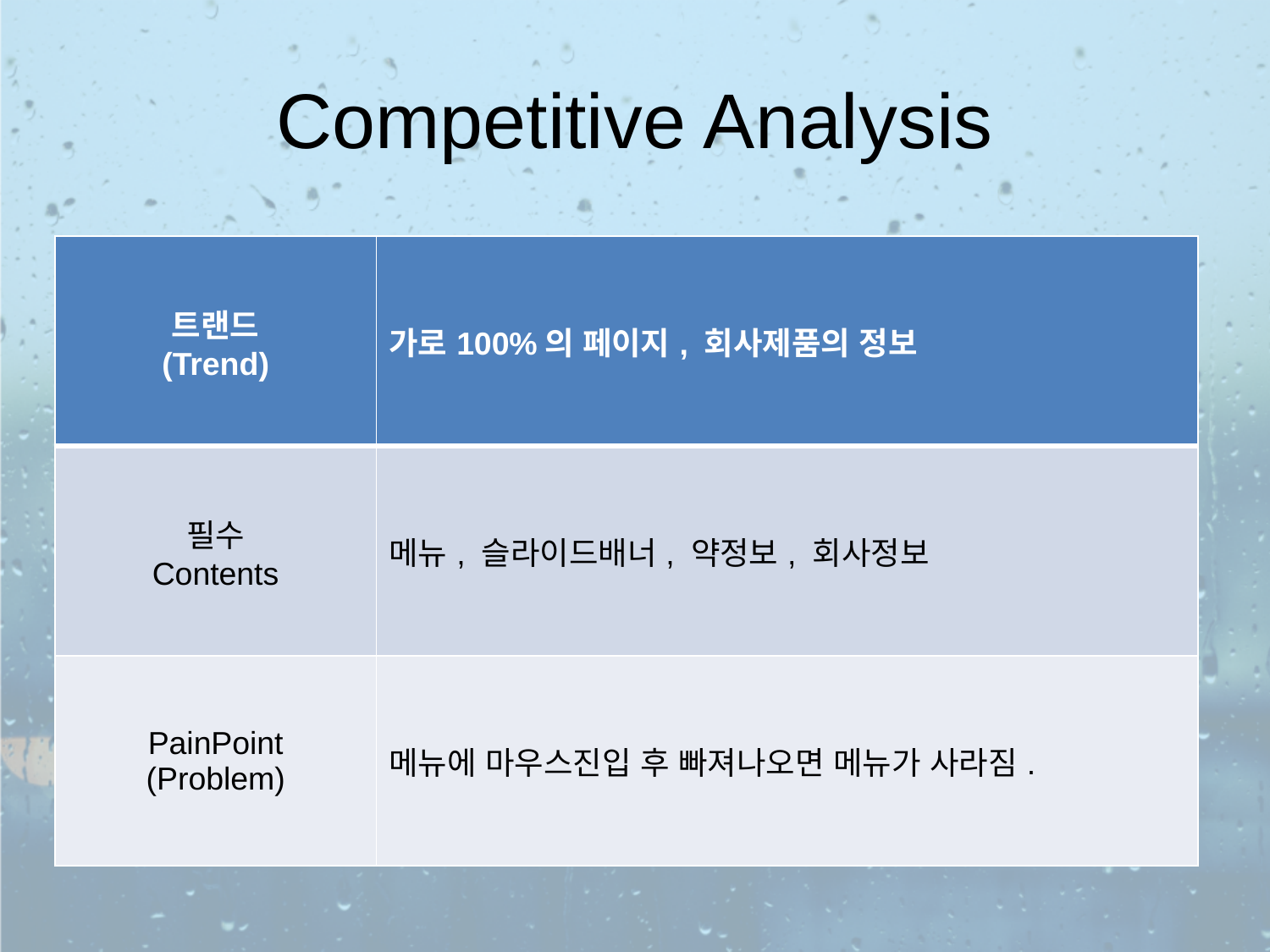

# Competitive Analysis
| 트랜드 (Trend) | 가로100%의 페이지, 회사제품의 정보 |
| --- | --- |
| 필수 Contents | 메뉴, 슬라이드배너, 약정보, 회사정보 |
| PainPoint (Problem) | 메뉴에 마우스진입 후 빠져나오면 메뉴가 사라짐. |